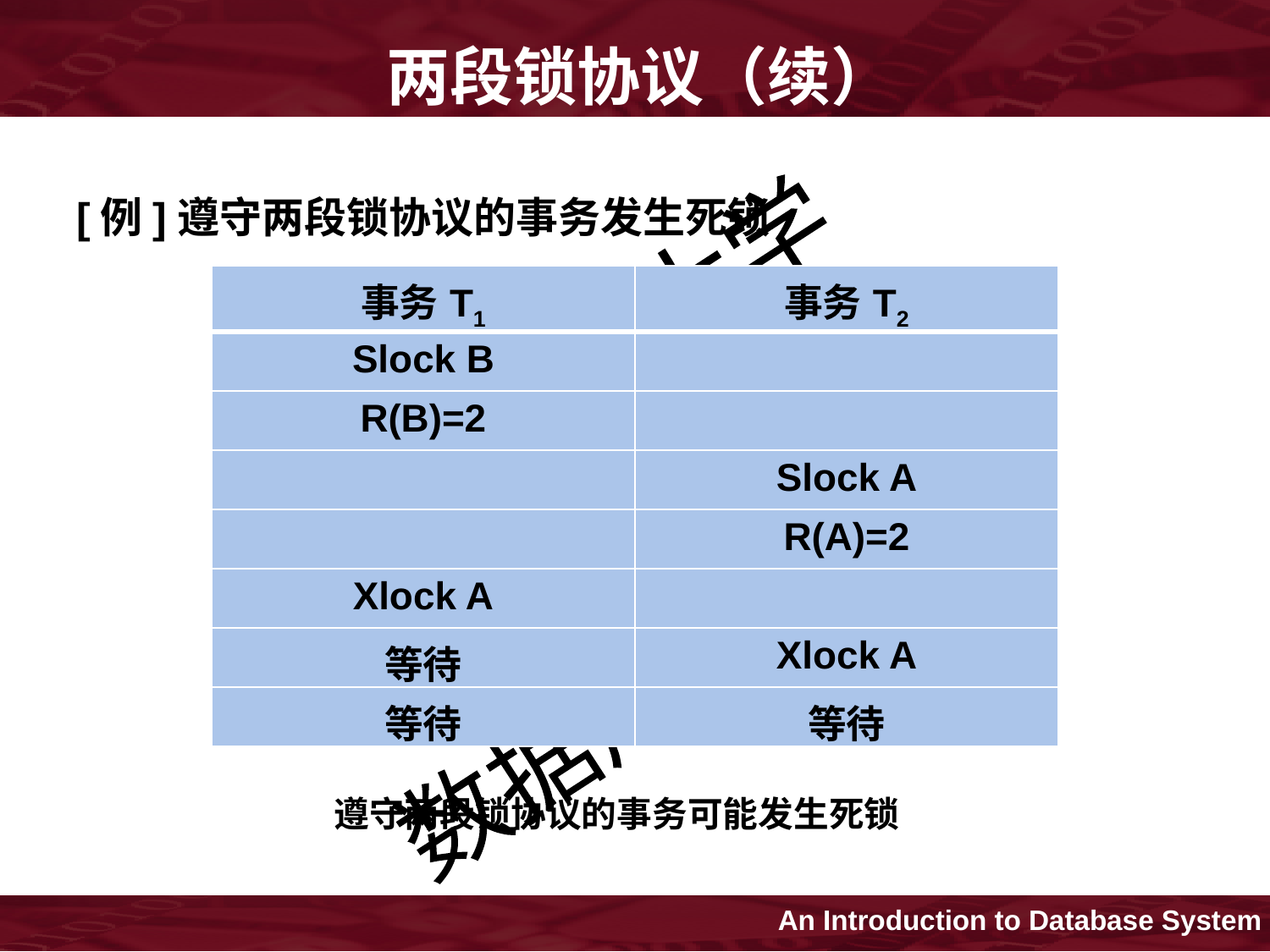

两段锁协议（续）
[例]遵守两段锁协议的事务发生死锁
| 事务T1 | 事务T2 |
| --- | --- |
| Slock B |  |
| R(B)=2 |  |
|  | Slock A |
|  | R(A)=2 |
| Xlock A |  |
| 等待 | Xlock A |
| 等待 | 等待 |
遵守两段锁协议的事务可能发生死锁